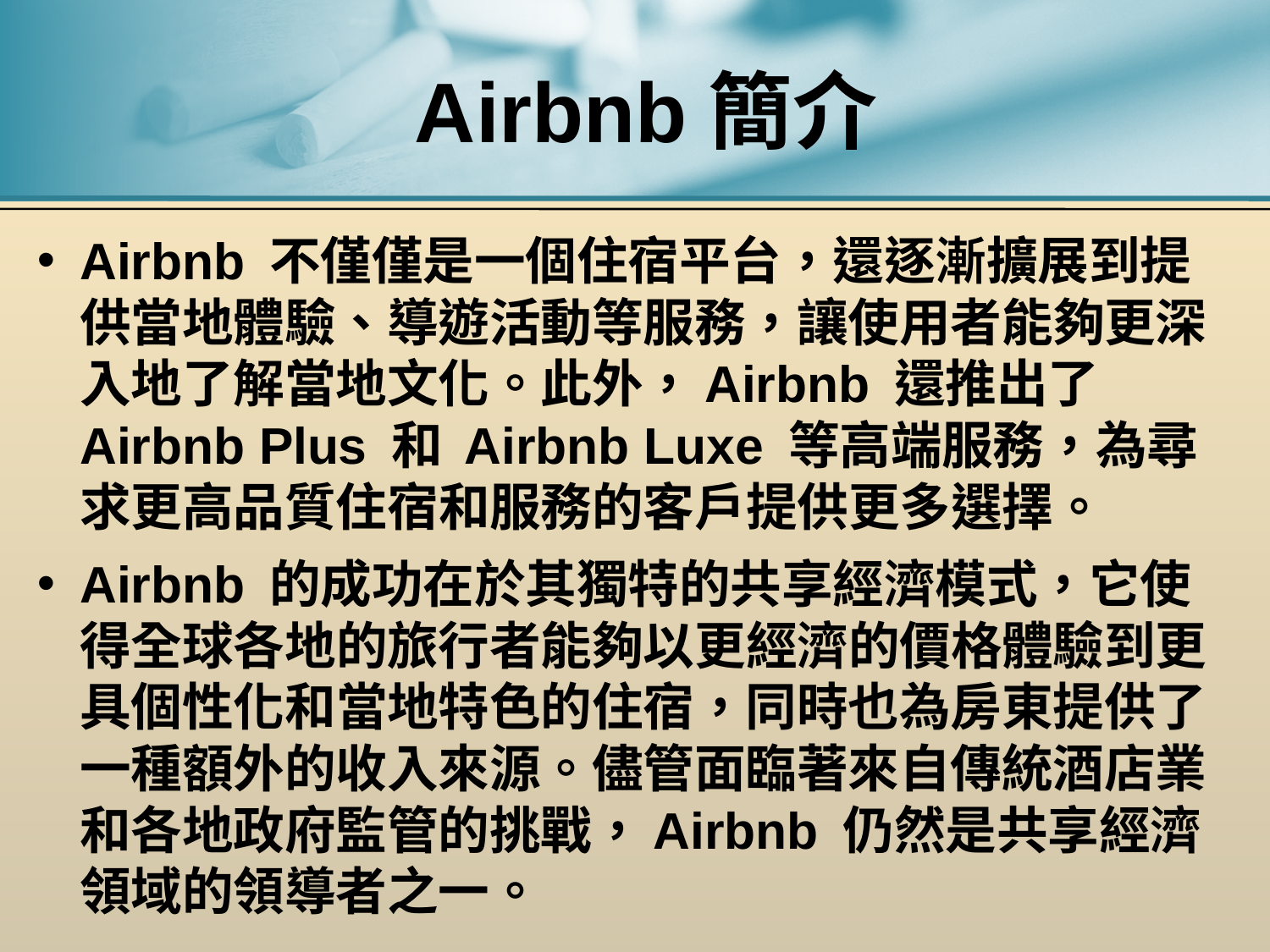

# Airbnb簡介
Airbnb 不僅僅是一個住宿平台，還逐漸擴展到提供當地體驗、導遊活動等服務，讓使用者能夠更深入地了解當地文化。此外，Airbnb 還推出了 Airbnb Plus 和 Airbnb Luxe 等高端服務，為尋求更高品質住宿和服務的客戶提供更多選擇。
Airbnb 的成功在於其獨特的共享經濟模式，它使得全球各地的旅行者能夠以更經濟的價格體驗到更具個性化和當地特色的住宿，同時也為房東提供了一種額外的收入來源。儘管面臨著來自傳統酒店業和各地政府監管的挑戰，Airbnb 仍然是共享經濟領域的領導者之一。